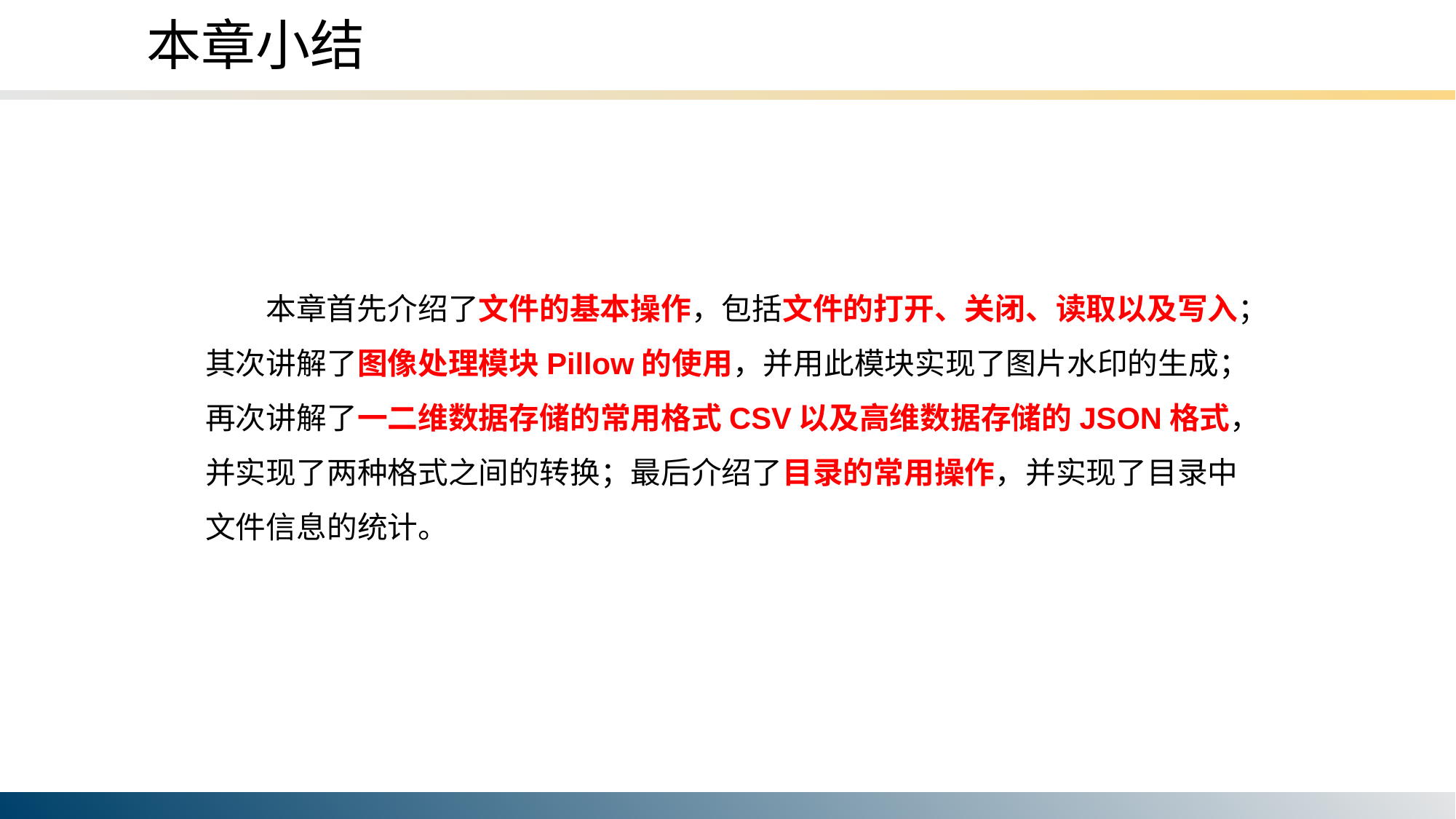

本章小结
本章首先介绍了文件的基本操作，包括文件的打开、关闭、读取以及写入；其次讲解了图像处理模块Pillow的使用，并用此模块实现了图片水印的生成；再次讲解了一二维数据存储的常用格式CSV以及高维数据存储的JSON格式，并实现了两种格式之间的转换；最后介绍了目录的常用操作，并实现了目录中文件信息的统计。